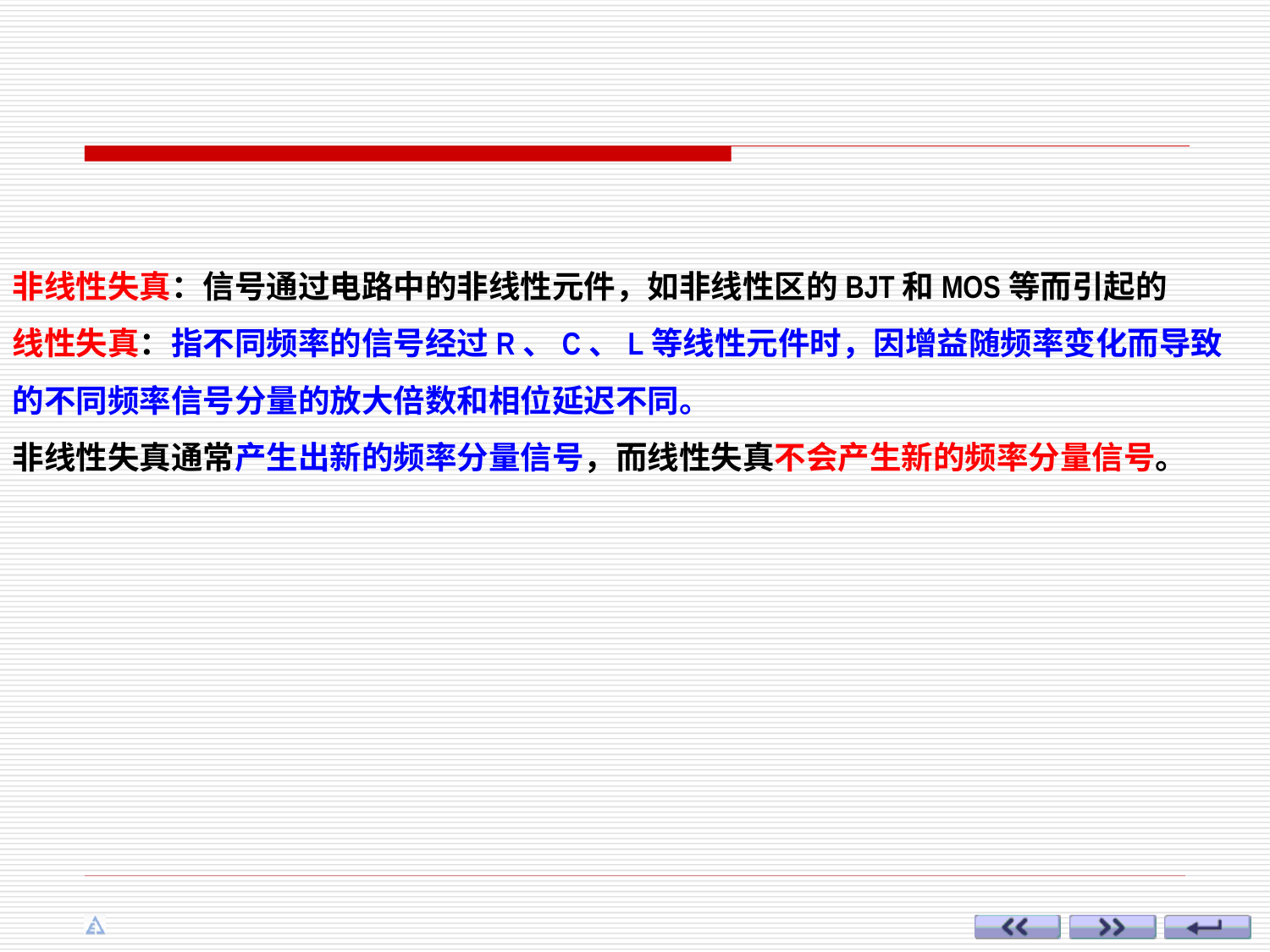

非线性失真：信号通过电路中的非线性元件，如非线性区的BJT和MOS等而引起的
线性失真：指不同频率的信号经过R、C、L等线性元件时，因增益随频率变化而导致的不同频率信号分量的放大倍数和相位延迟不同。
非线性失真通常产生出新的频率分量信号，而线性失真不会产生新的频率分量信号。